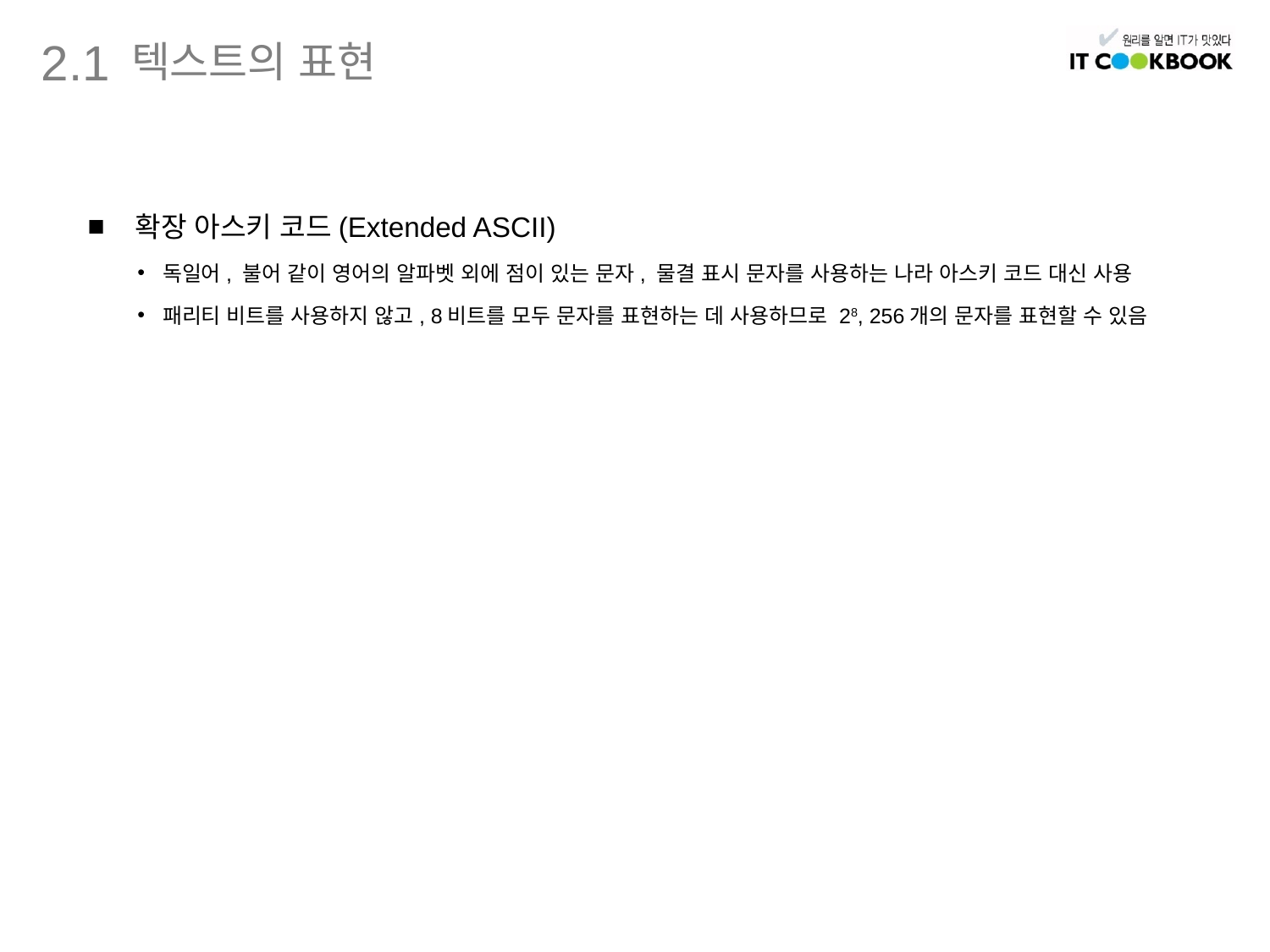

텍스트의 표현
2.1
확장 아스키 코드(Extended ASCII)
독일어, 불어 같이 영어의 알파벳 외에 점이 있는 문자, 물결 표시 문자를 사용하는 나라 아스키 코드 대신 사용
패리티 비트를 사용하지 않고, 8비트를 모두 문자를 표현하는 데 사용하므로 28, 256개의 문자를 표현할 수 있음